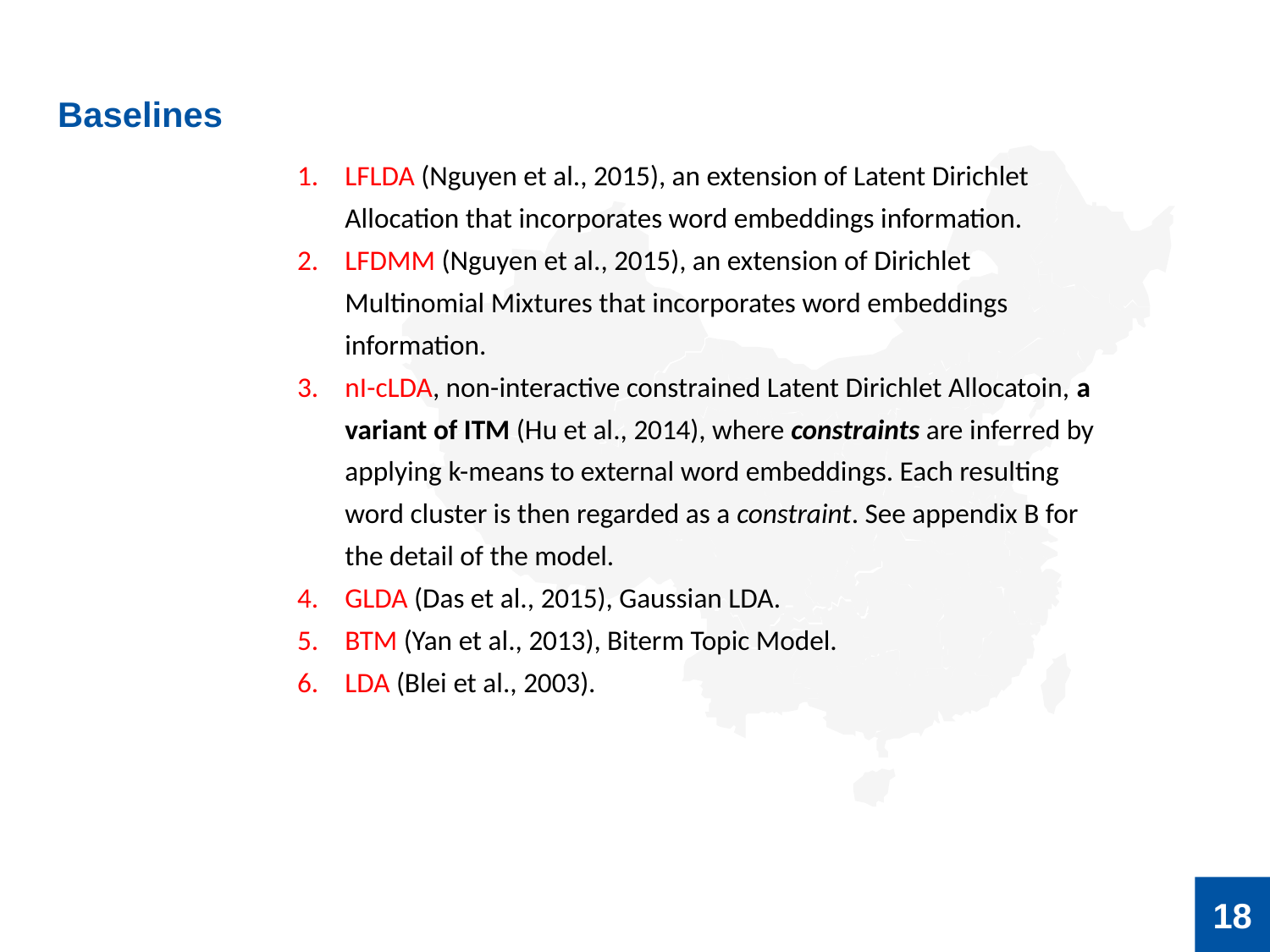

目 录
Contents
Baselines
LFLDA (Nguyen et al., 2015), an extension of Latent Dirichlet Allocation that incorporates word embeddings information.
LFDMM (Nguyen et al., 2015), an extension of Dirichlet  Multinomial Mixtures that incorporates word embeddings information.
nI-cLDA, non-interactive constrained Latent Dirichlet Allocatoin, a variant of ITM (Hu et al., 2014), where constraints are inferred by applying k-means to external word embeddings. Each resulting word cluster is then regarded as a constraint. See appendix B for
the detail of the model.
GLDA (Das et al., 2015), Gaussian LDA.
BTM (Yan et al., 2013), Biterm Topic Model.
LDA (Blei et al., 2003).
18